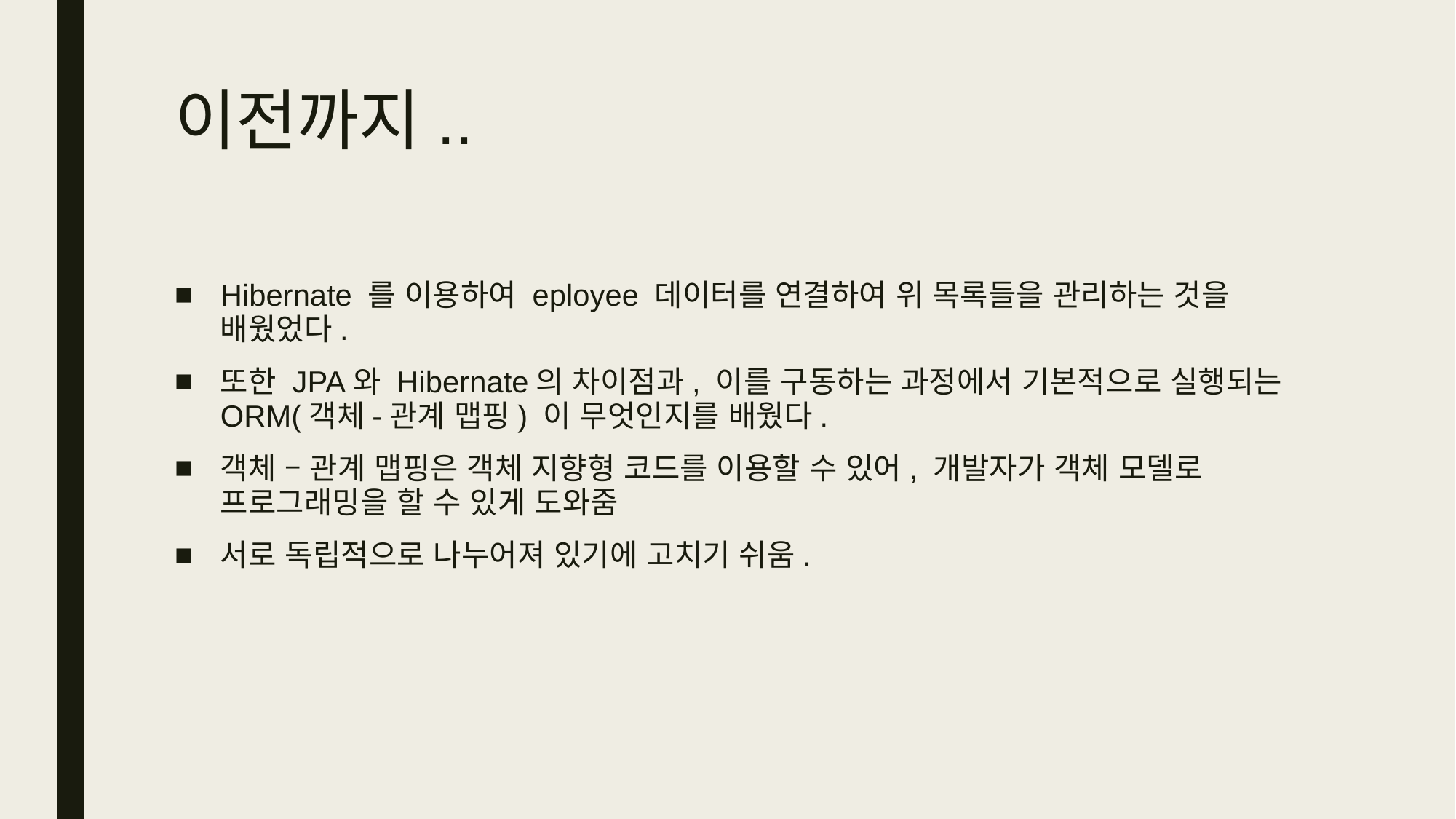

# 이전까지..
Hibernate 를 이용하여 eployee 데이터를 연결하여 위 목록들을 관리하는 것을 배웠었다.
또한 JPA와 Hibernate의 차이점과, 이를 구동하는 과정에서 기본적으로 실행되는 ORM(객체-관계 맵핑) 이 무엇인지를 배웠다.
객체 – 관계 맵핑은 객체 지향형 코드를 이용할 수 있어, 개발자가 객체 모델로 프로그래밍을 할 수 있게 도와줌
서로 독립적으로 나누어져 있기에 고치기 쉬움.